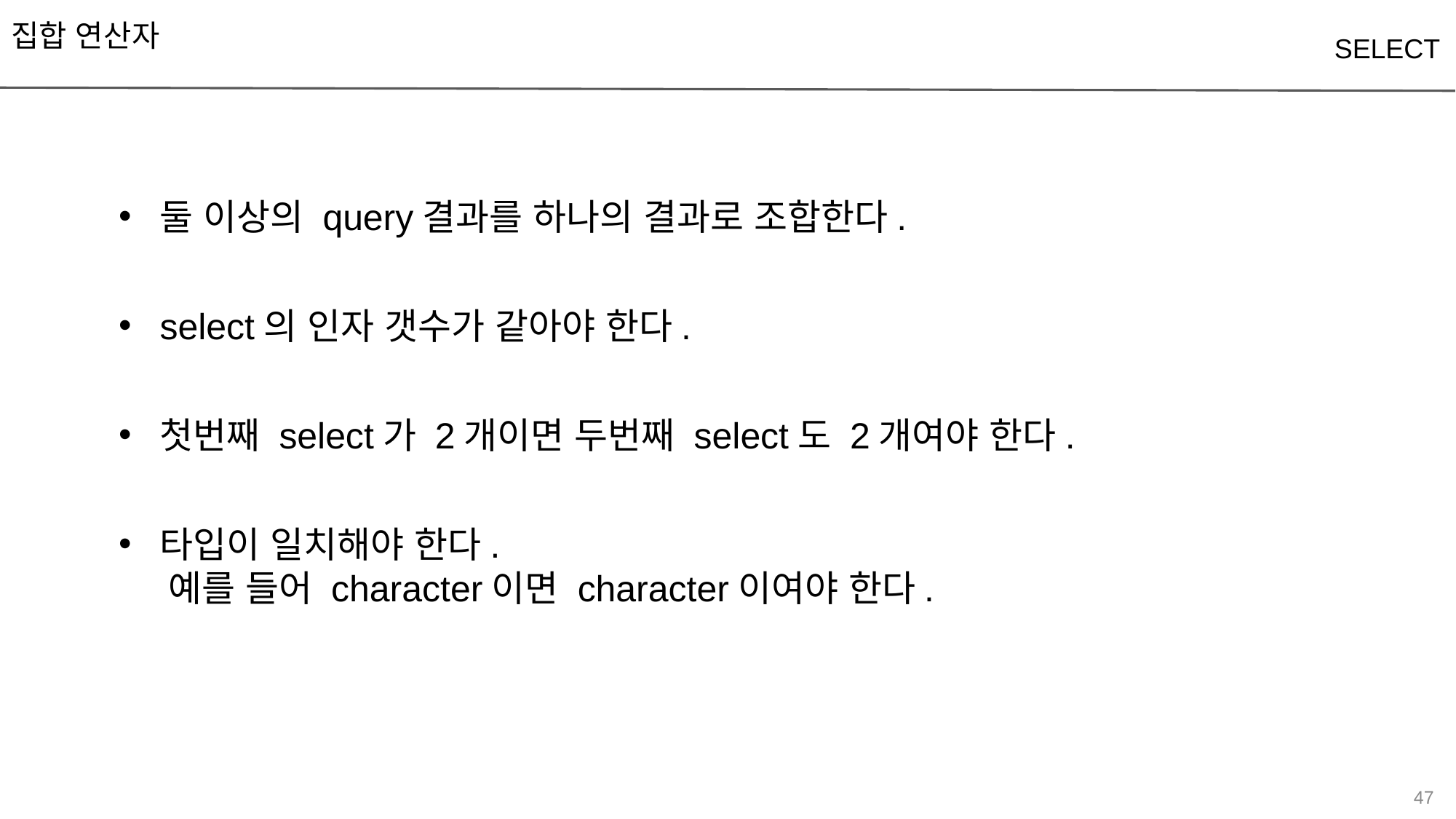

집합 연산자
SELECT

둘 이상의 query결과를 하나의 결과로 조합한다.
select의 인자 갯수가 같아야 한다.
첫번째 select가 2개이면 두번째 select도 2개여야 한다.
타입이 일치해야 한다.
    예를 들어 character이면 character이여야 한다.

47